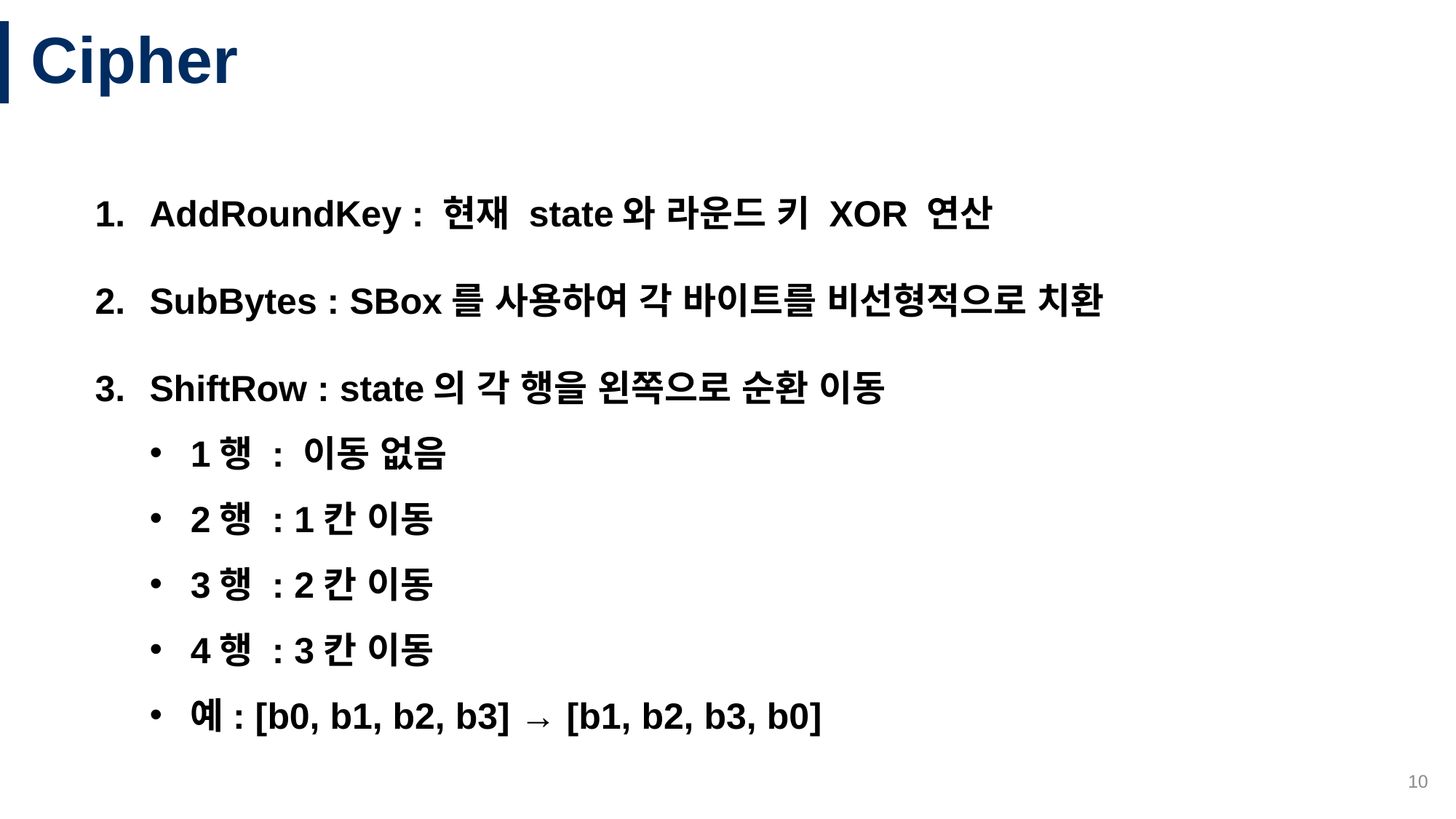

# Cipher
AddRoundKey : 현재 state와 라운드 키 XOR 연산
SubBytes : SBox를 사용하여 각 바이트를 비선형적으로 치환
ShiftRow : state의 각 행을 왼쪽으로 순환 이동
1행 : 이동 없음
2행 : 1칸 이동
3행 : 2칸 이동
4행 : 3칸 이동
예: [b0, b1, b2, b3] → [b1, b2, b3, b0]
10